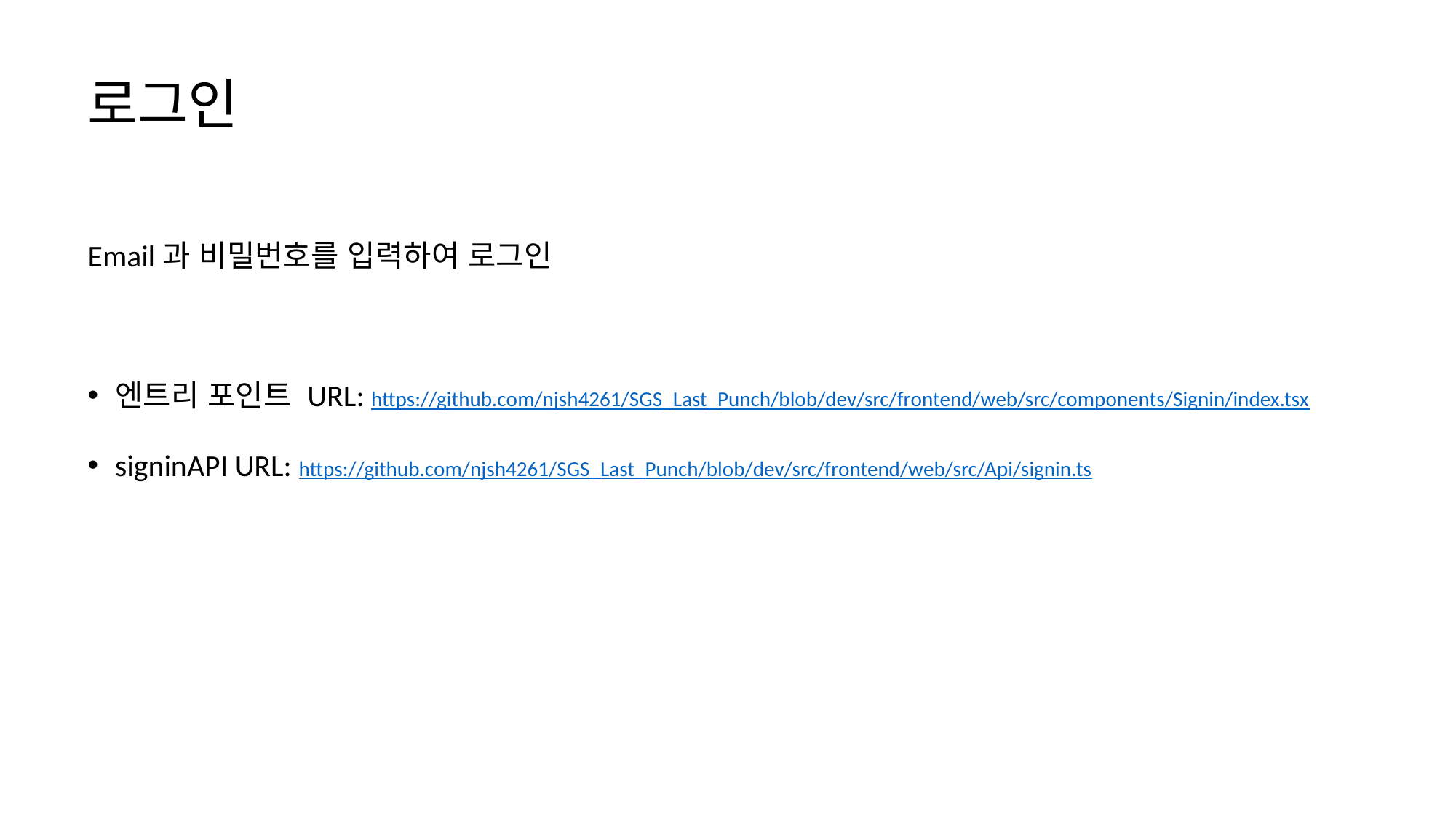

# 로그인
Email과 비밀번호를 입력하여 로그인

엔트리 포인트 URL: https://github.com/njsh4261/SGS_Last_Punch/blob/dev/src/frontend/web/src/components/Signin/index.tsx
signinAPI URL: https://github.com/njsh4261/SGS_Last_Punch/blob/dev/src/frontend/web/src/Api/signin.ts